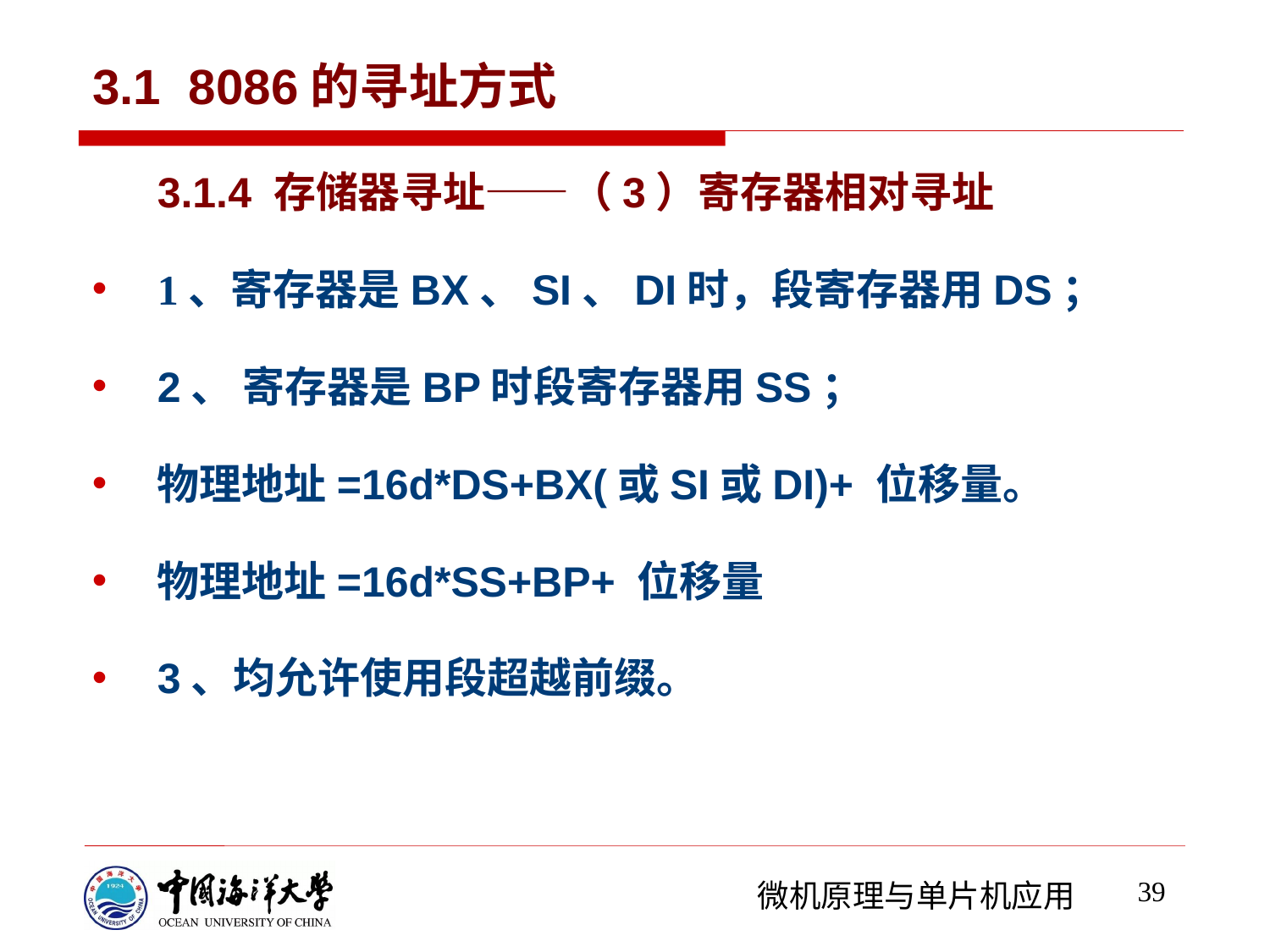

# 3.1  8086的寻址方式
3.1.4 存储器寻址——（3）寄存器相对寻址
1、寄存器是BX、SI、DI时，段寄存器用DS；
2、 寄存器是BP时段寄存器用SS；
物理地址=16d*DS+BX(或SI或DI)+ 位移量。
物理地址=16d*SS+BP+ 位移量
3、均允许使用段超越前缀。

39